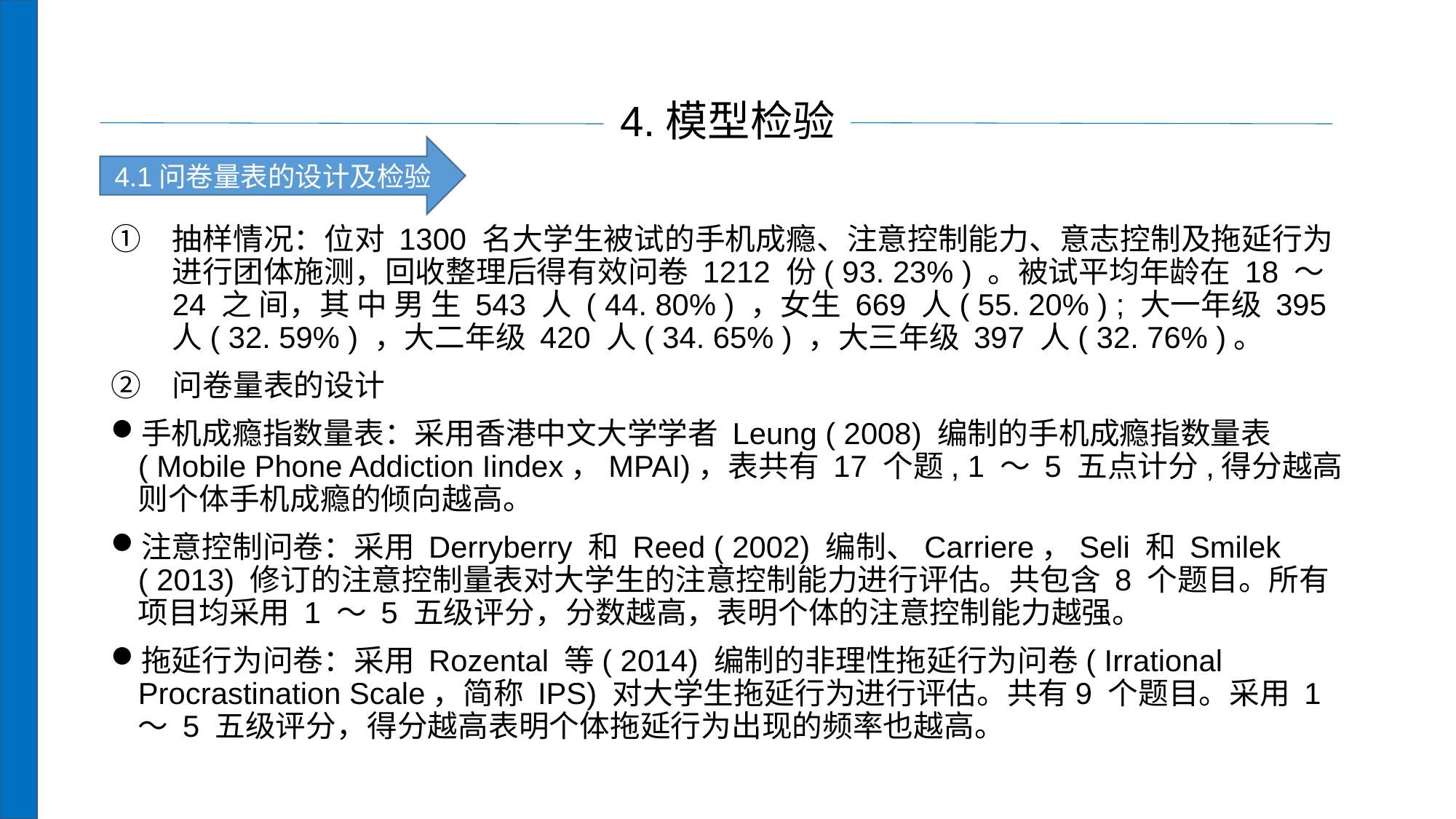

# 4.模型检验
4.1问卷量表的设计及检验
抽样情况：位对 1300 名大学生被试的手机成瘾、注意控制能力、意志控制及拖延行为进行团体施测，回收整理后得有效问卷 1212 份( 93. 23% ) 。被试平均年龄在 18 ～24 之 间，其 中 男 生 543 人 ( 44. 80% ) ，女生 669 人( 55. 20% ) ; 大一年级 395人( 32. 59% ) ，大二年级 420 人( 34. 65% ) ，大三年级 397 人( 32. 76% )。
问卷量表的设计
手机成瘾指数量表：采用香港中文大学学者 Leung ( 2008) 编制的手机成瘾指数量表( Mobile Phone Addiction Iindex，MPAI)，表共有 17 个题, 1 ～ 5 五点计分,得分越高则个体手机成瘾的倾向越高。
注意控制问卷：采用 Derryberry 和 Reed ( 2002) 编制、Carriere，Seli 和 Smilek ( 2013) 修订的注意控制量表对大学生的注意控制能力进行评估。共包含 8 个题目。所有项目均采用 1 ～ 5 五级评分，分数越高，表明个体的注意控制能力越强。
拖延行为问卷：采用 Rozental 等( 2014) 编制的非理性拖延行为问卷( Irrational Procrastination Scale，简称 IPS) 对大学生拖延行为进行评估。共有9 个题目。采用 1 ～ 5 五级评分，得分越高表明个体拖延行为出现的频率也越高。